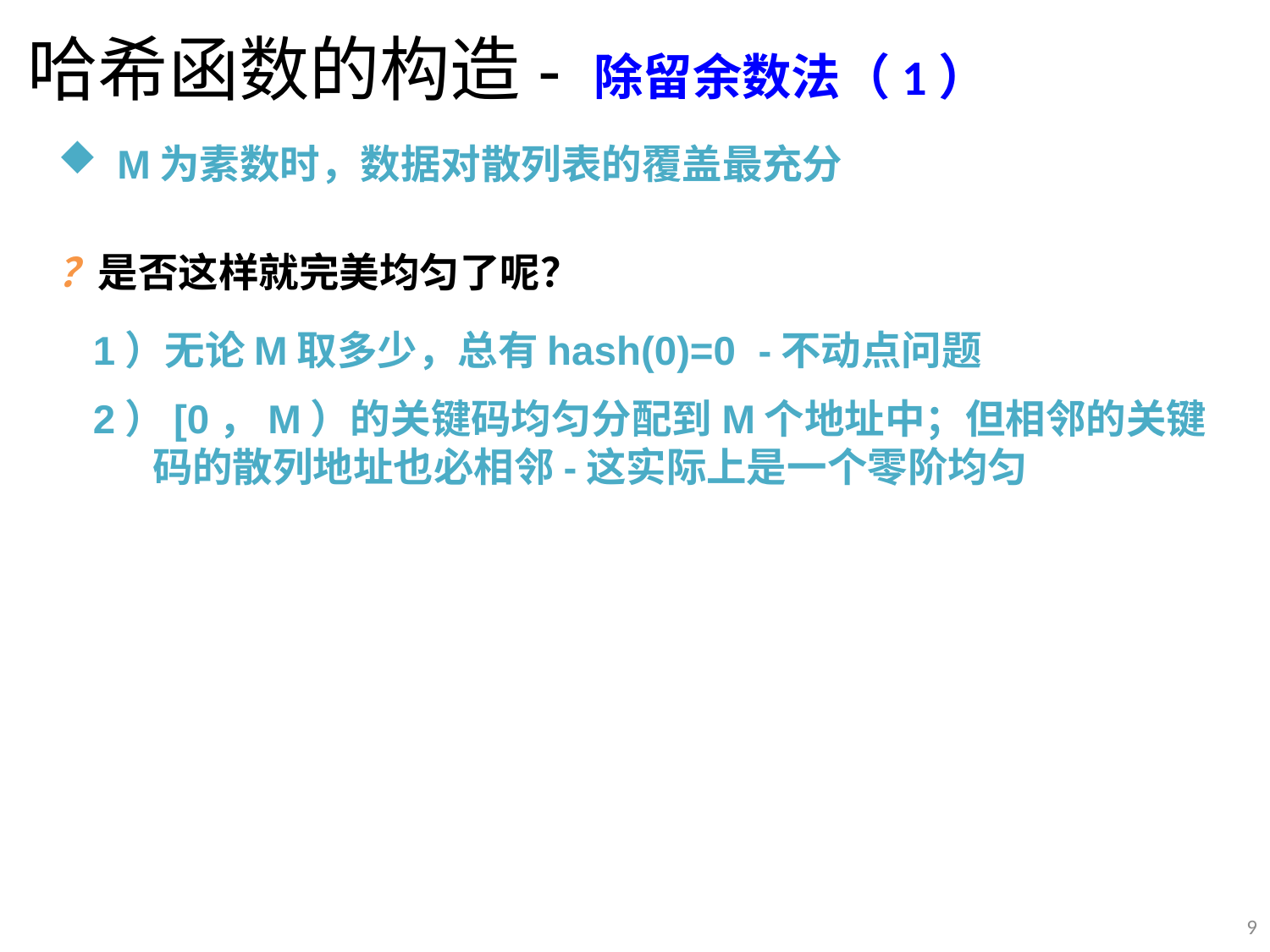

# 哈希函数的构造- 除留余数法（1）
M为素数时，数据对散列表的覆盖最充分
？是否这样就完美均匀了呢？
1）无论M取多少，总有hash(0)=0  -不动点问题
2）[0，M）的关键码均匀分配到M个地址中；但相邻的关键码的散列地址也必相邻-这实际上是一个零阶均匀
9